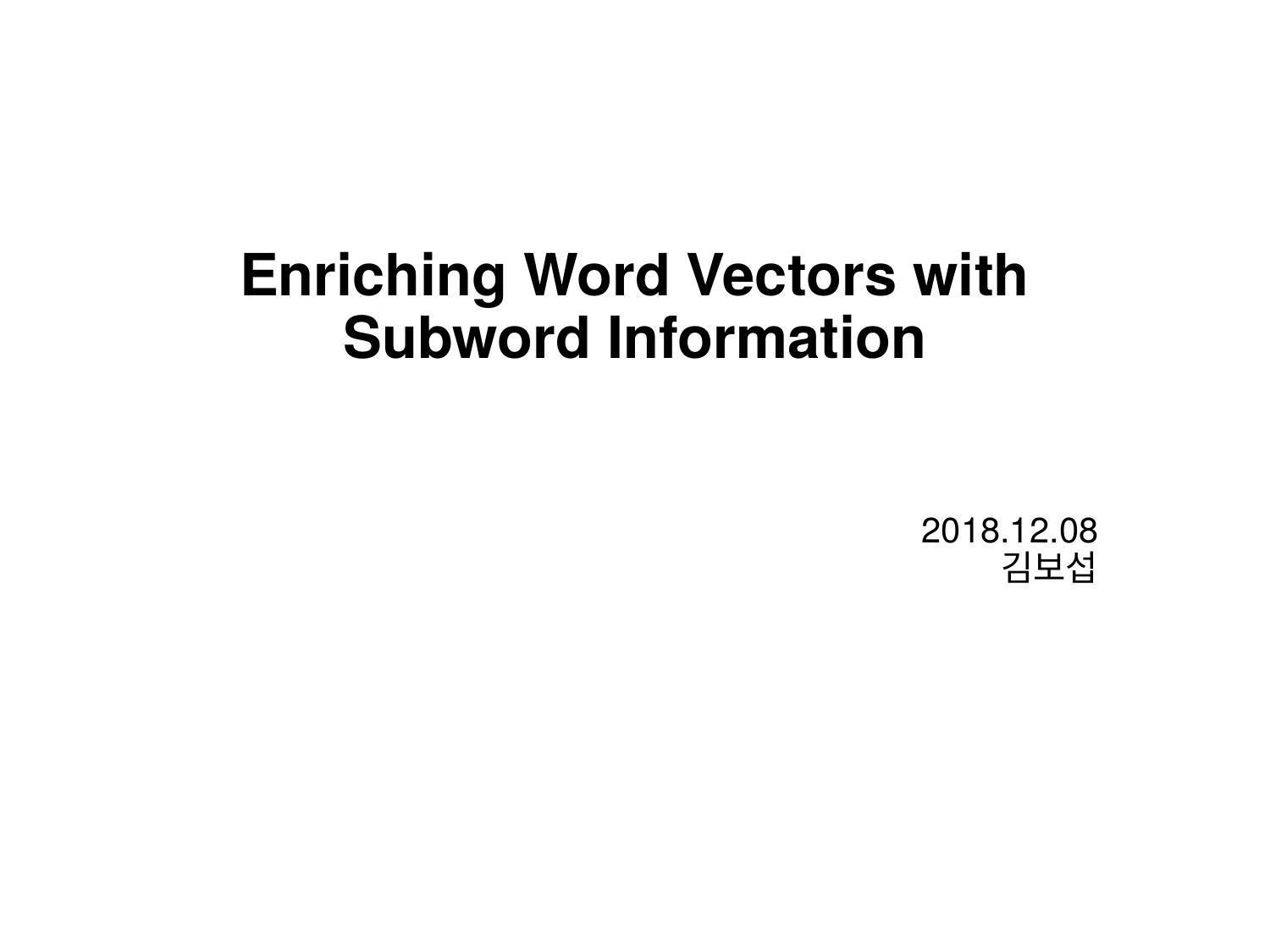

# Enriching Word Vectors with Subword Information
2018.12.08
김보섭